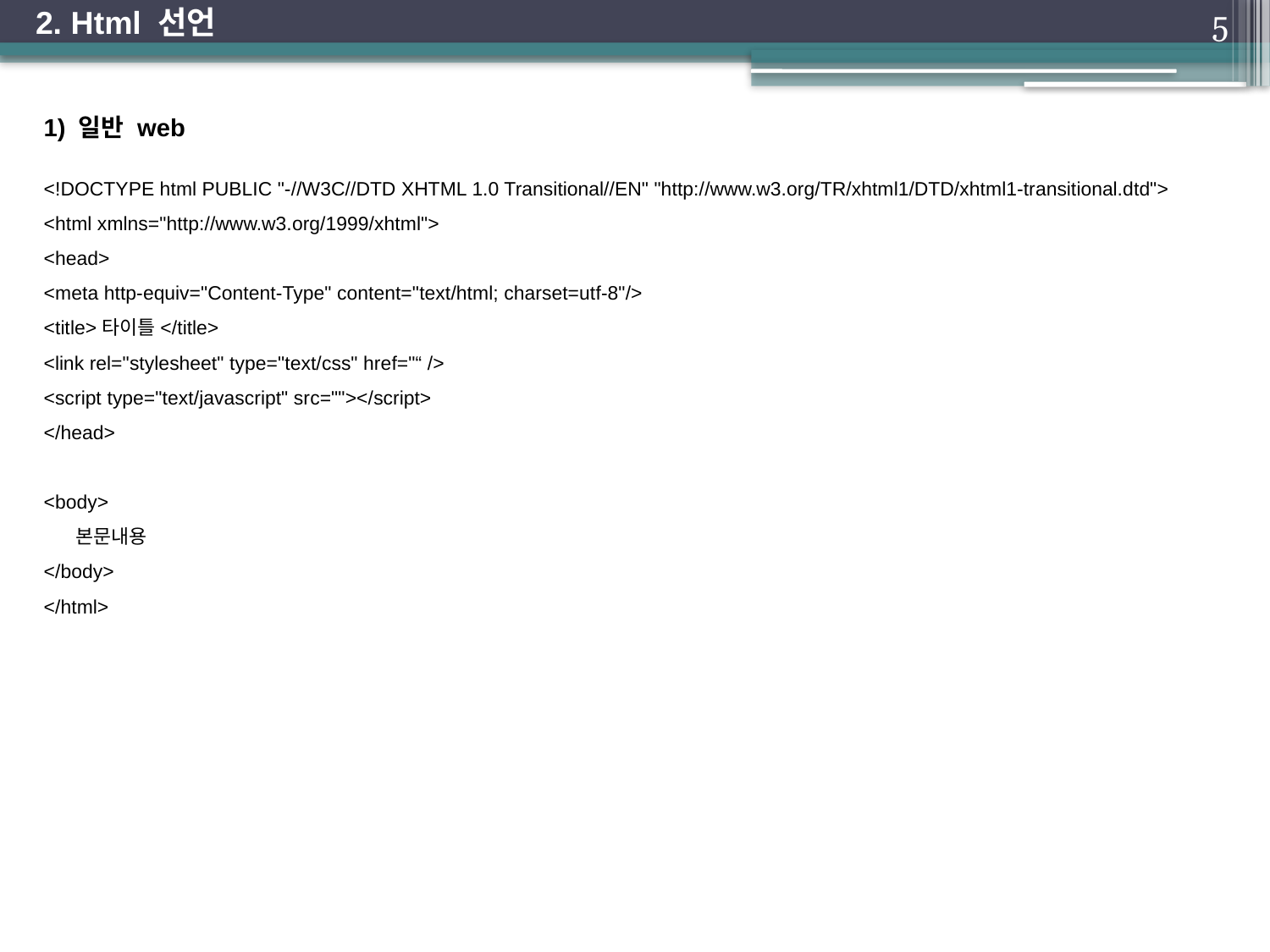

2. Html 선언
5
1) 일반 web
<!DOCTYPE html PUBLIC "-//W3C//DTD XHTML 1.0 Transitional//EN" "http://www.w3.org/TR/xhtml1/DTD/xhtml1-transitional.dtd">
<html xmlns="http://www.w3.org/1999/xhtml">
<head>
<meta http-equiv="Content-Type" content="text/html; charset=utf-8"/>
<title>타이틀</title>
<link rel="stylesheet" type="text/css" href="“ />
<script type="text/javascript" src=""></script>
</head>

<body>
본문내용
</body>
</html>